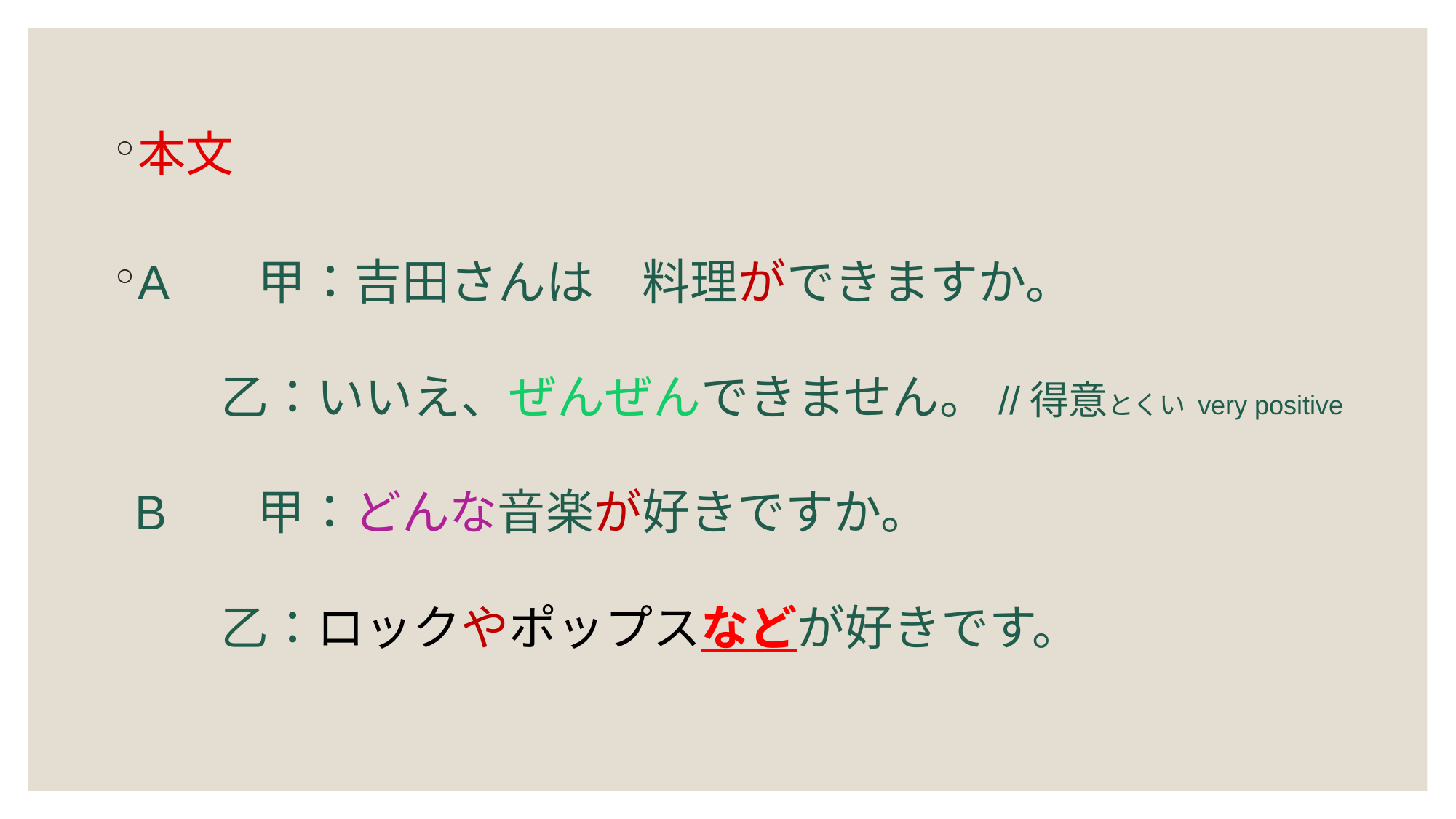

本文
A      甲：吉田さんは　料理ができますか。
        乙：いいえ、ぜんぜんできません。//得意とくい very positive
B      甲：どんな音楽が好きですか。
        乙：ロックやポップスなどが好きです。